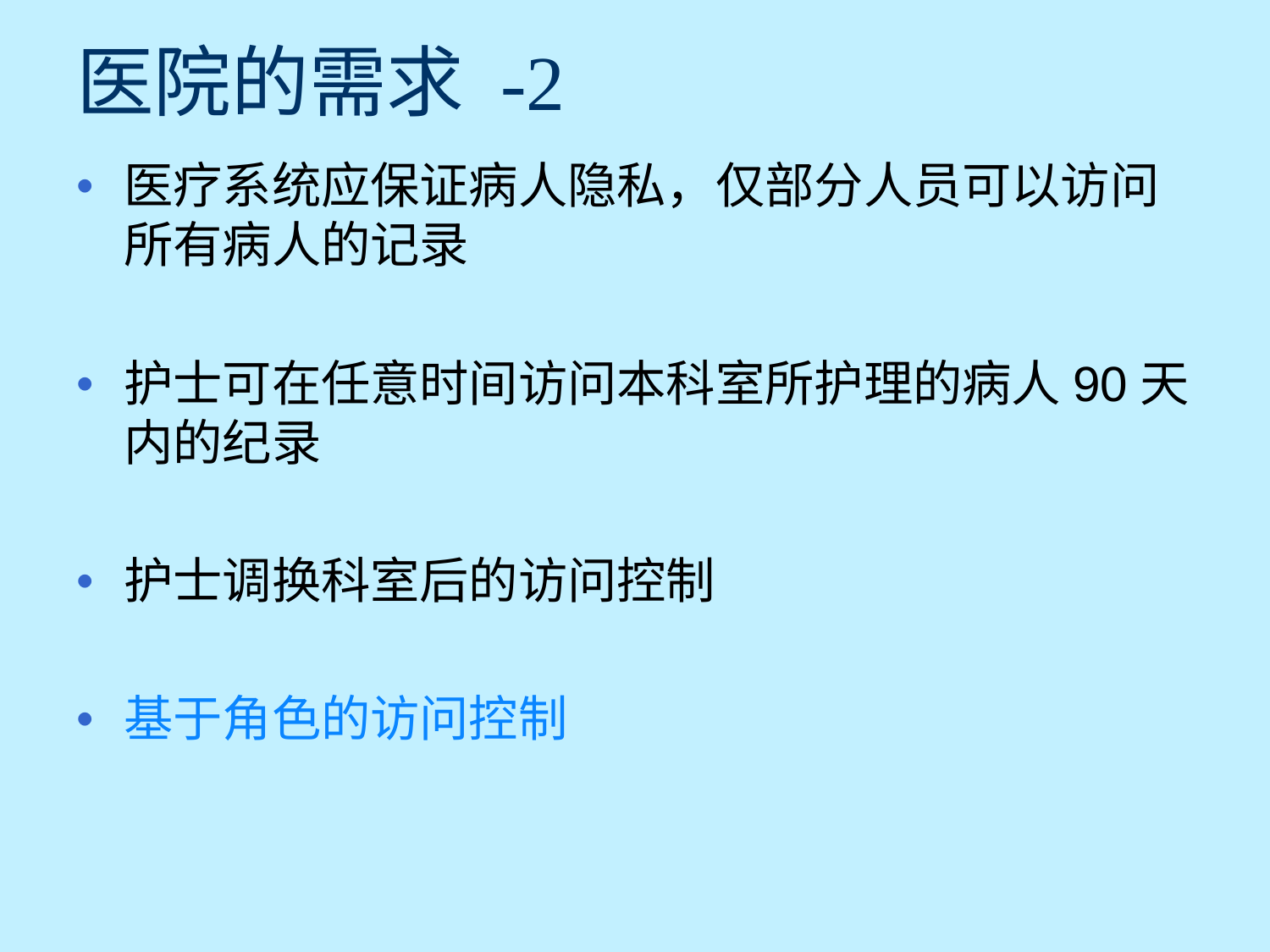

# 医院的需求 -2
医疗系统应保证病人隐私，仅部分人员可以访问所有病人的记录

护士可在任意时间访问本科室所护理的病人90天内的纪录

护士调换科室后的访问控制

基于角色的访问控制
33